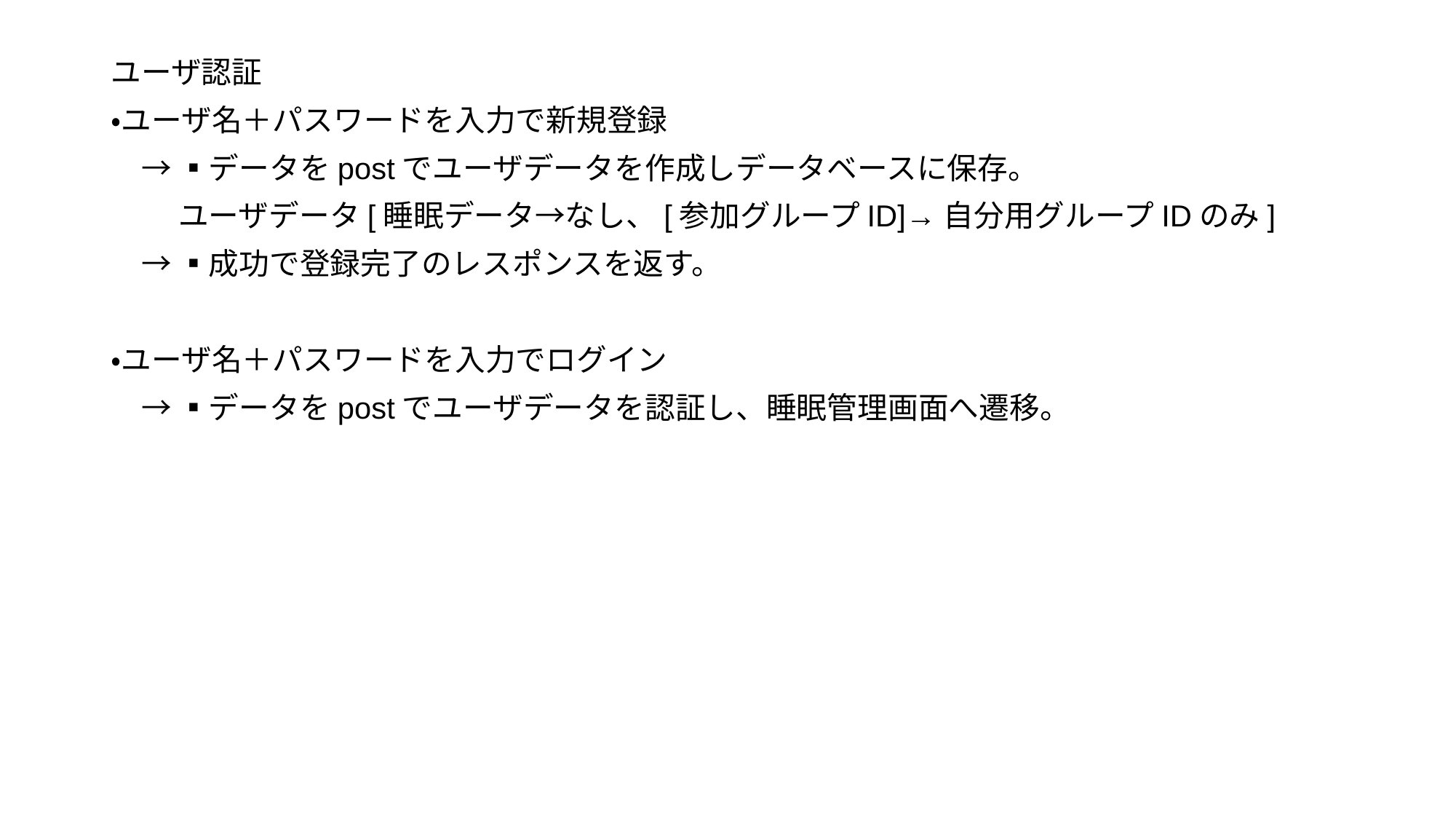

ユーザ認証
・ユーザ名＋パスワードを入力で新規登録
　→ ▪️データをpostでユーザデータを作成しデータベースに保存。
　　 ユーザデータ[睡眠データ→なし、[参加グループID]→自分用グループIDのみ]
　→ ▪️成功で登録完了のレスポンスを返す。

・ユーザ名＋パスワードを入力でログイン
　→ ▪️データをpostでユーザデータを認証し、睡眠管理画面へ遷移。